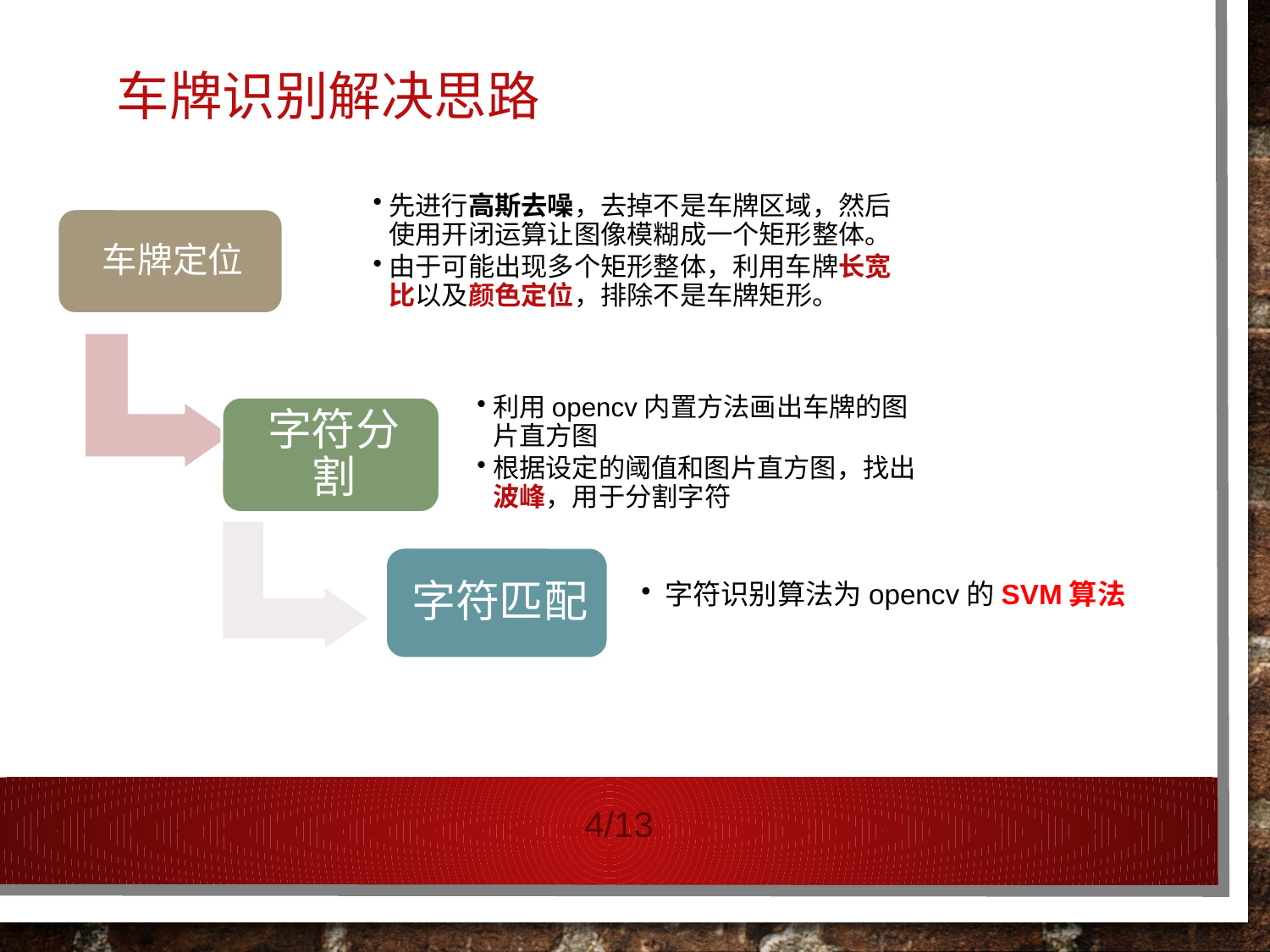

# 车牌识别解决思路
车牌定位
先进行高斯去噪，去掉不是车牌区域，然后使用开闭运算让图像模糊成一个矩形整体。
由于可能出现多个矩形整体，利用车牌长宽比以及颜色定位，排除不是车牌矩形。
字符分割
利用opencv内置方法画出车牌的图片直方图
根据设定的阈值和图片直方图，找出波峰，用于分割字符
字符匹配
字符识别算法为opencv的SVM算法

4/13